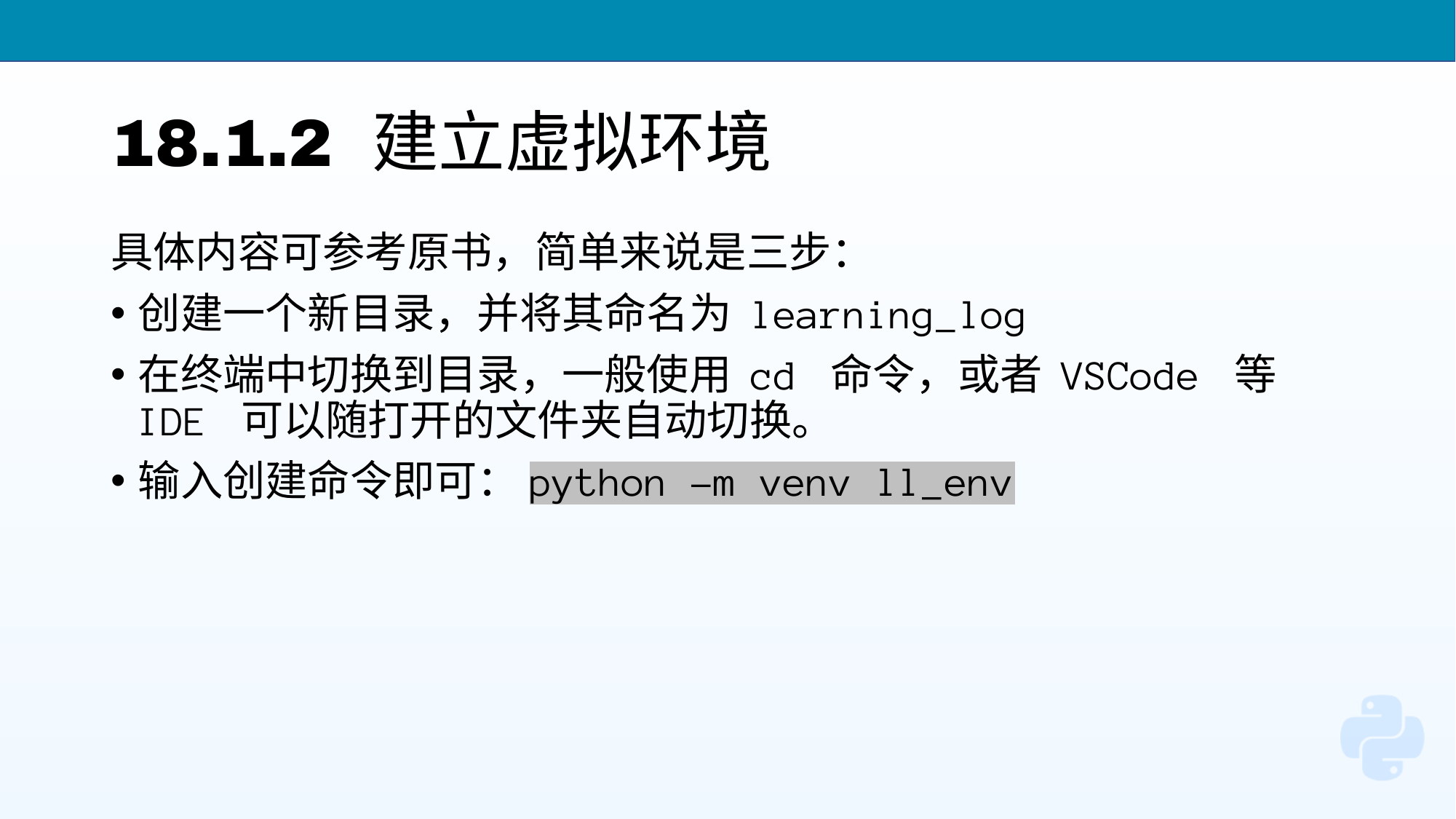

# 18.1.2 建立虚拟环境
具体内容可参考原书，简单来说是三步：
创建一个新目录，并将其命名为 learning_log
在终端中切换到目录，一般使用 cd 命令，或者 VSCode 等 IDE 可以随打开的文件夹自动切换。
输入创建命令即可：python -m venv ll_env